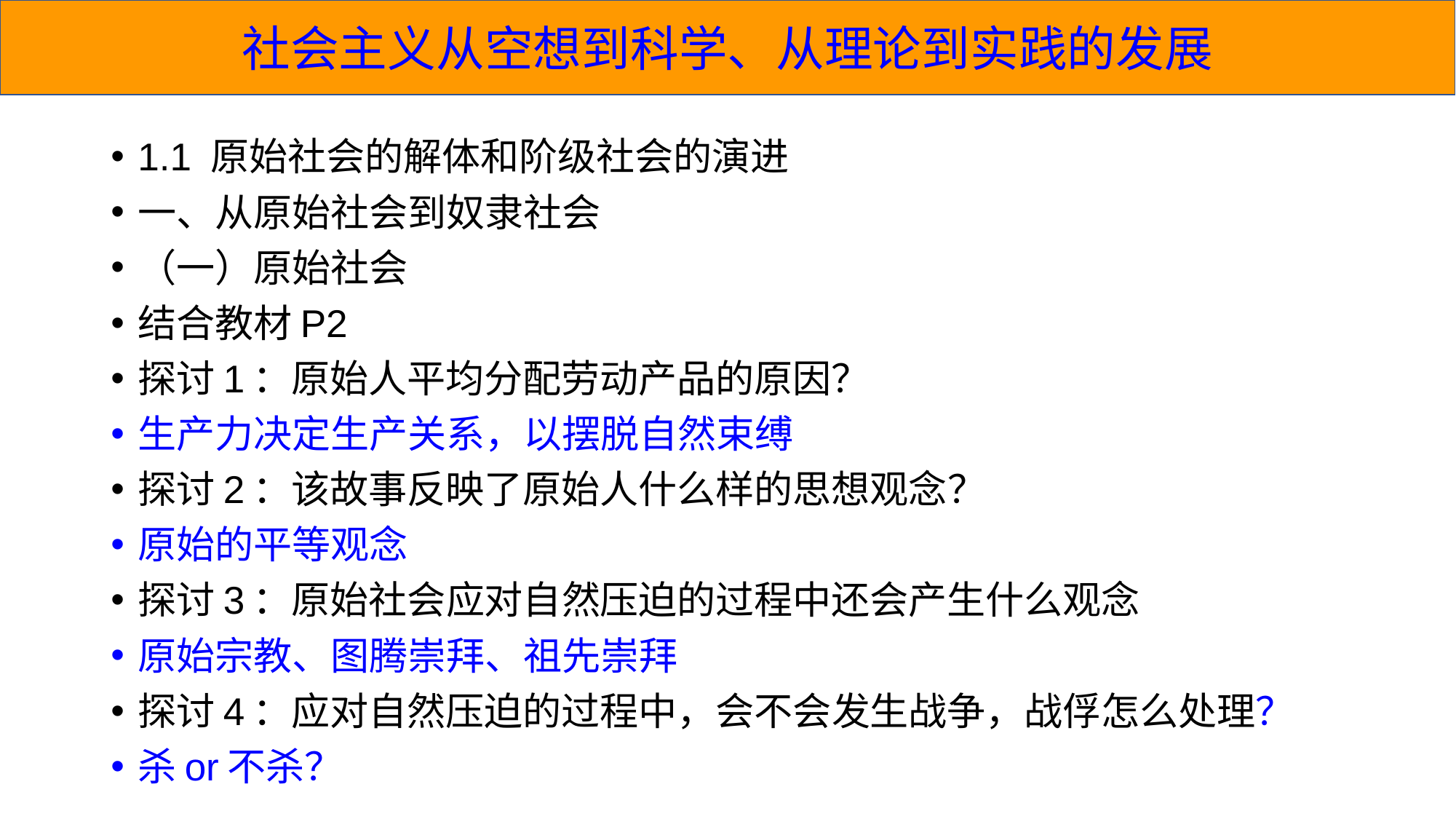

社会主义从空想到科学、从理论到实践的发展
1.1 原始社会的解体和阶级社会的演进
一、从原始社会到奴隶社会
（一）原始社会
结合教材P2
探讨1：原始人平均分配劳动产品的原因？
生产力决定生产关系，以摆脱自然束缚
探讨2：该故事反映了原始人什么样的思想观念？
原始的平等观念
探讨3：原始社会应对自然压迫的过程中还会产生什么观念
原始宗教、图腾崇拜、祖先崇拜
探讨4：应对自然压迫的过程中，会不会发生战争，战俘怎么处理？
杀or不杀？